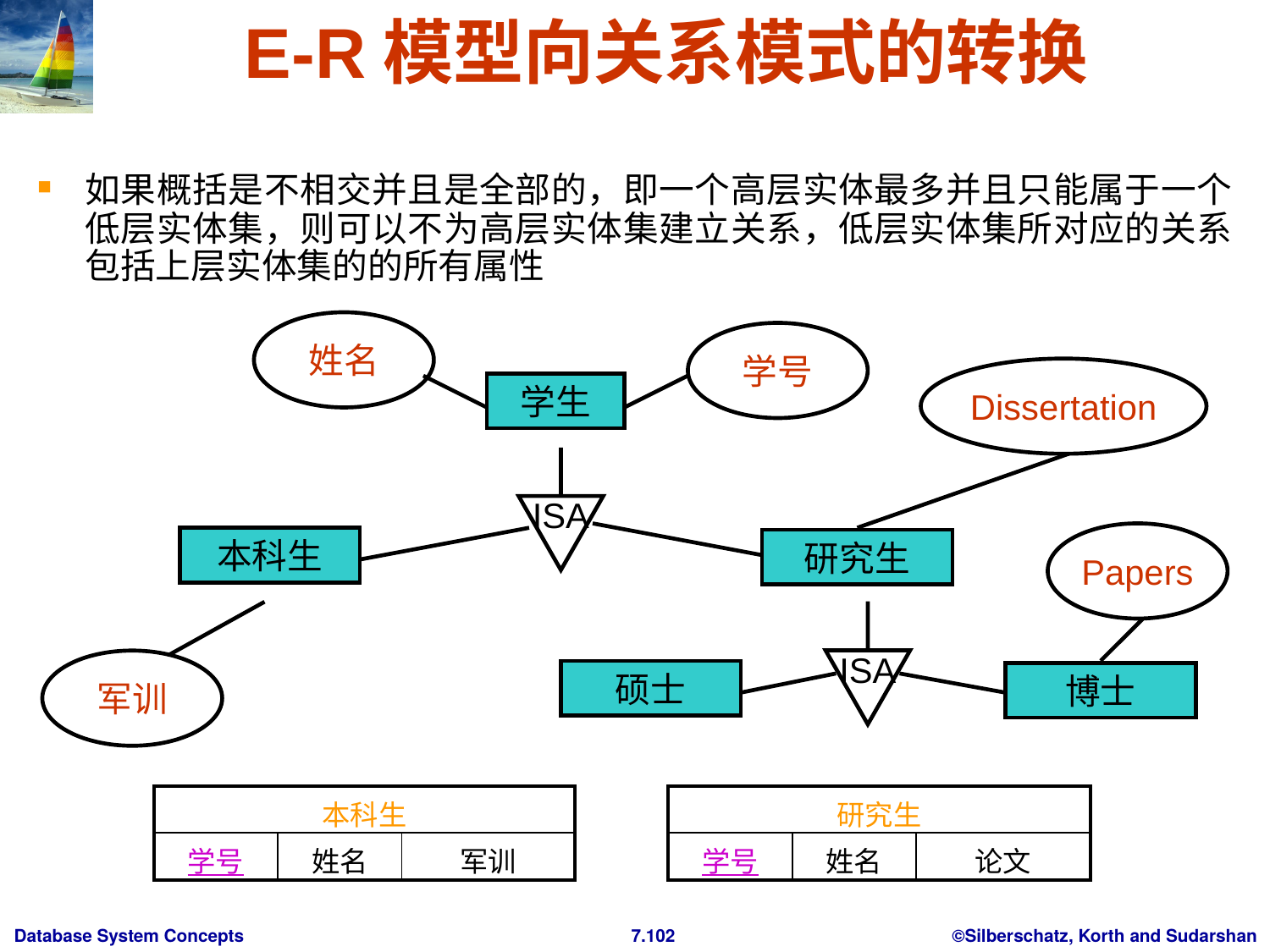

# E-R模型向关系模式的转换
如果概括是不相交并且是全部的，即一个高层实体最多并且只能属于一个低层实体集，则可以不为高层实体集建立关系，低层实体集所对应的关系包括上层实体集的的所有属性
姓名
学号
Dissertation
学生

ISA

Papers
本科生

研究生

ISA
军训
硕士
博士

| 本科生 |  |  |
| --- | --- | --- |
| 学号 | 姓名 | 军训 |
| 研究生 |  |  |
| --- | --- | --- |
| 学号 | 姓名 | 论文 |